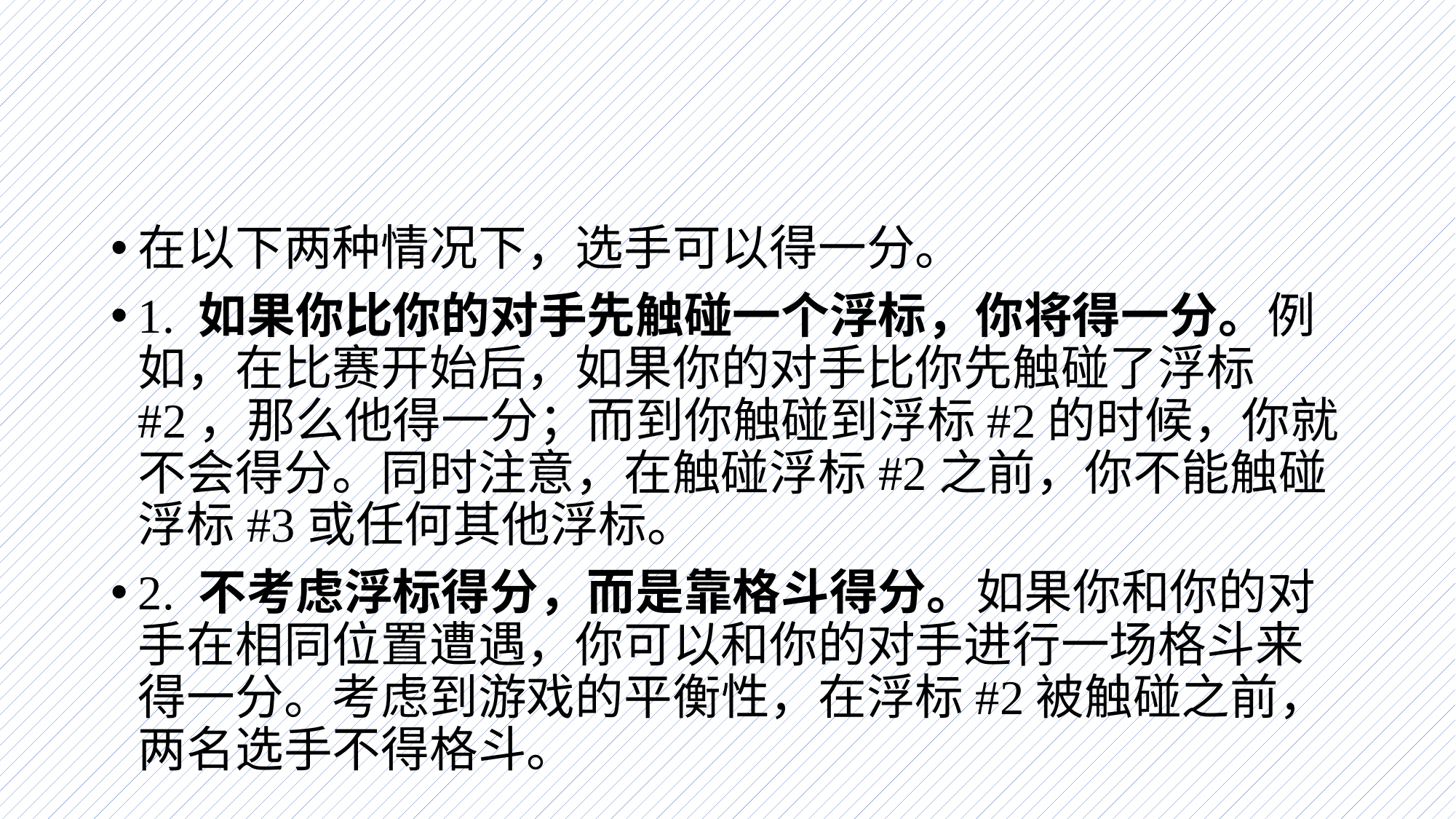

#
在以下两种情况下，选手可以得一分。
1. 如果你比你的对手先触碰一个浮标，你将得一分。例如，在比赛开始后，如果你的对手比你先触碰了浮标#2，那么他得一分；而到你触碰到浮标#2的时候，你就不会得分。同时注意，在触碰浮标#2之前，你不能触碰浮标#3或任何其他浮标。
2. 不考虑浮标得分，而是靠格斗得分。如果你和你的对手在相同位置遭遇，你可以和你的对手进行一场格斗来得一分。考虑到游戏的平衡性，在浮标#2被触碰之前，两名选手不得格斗。